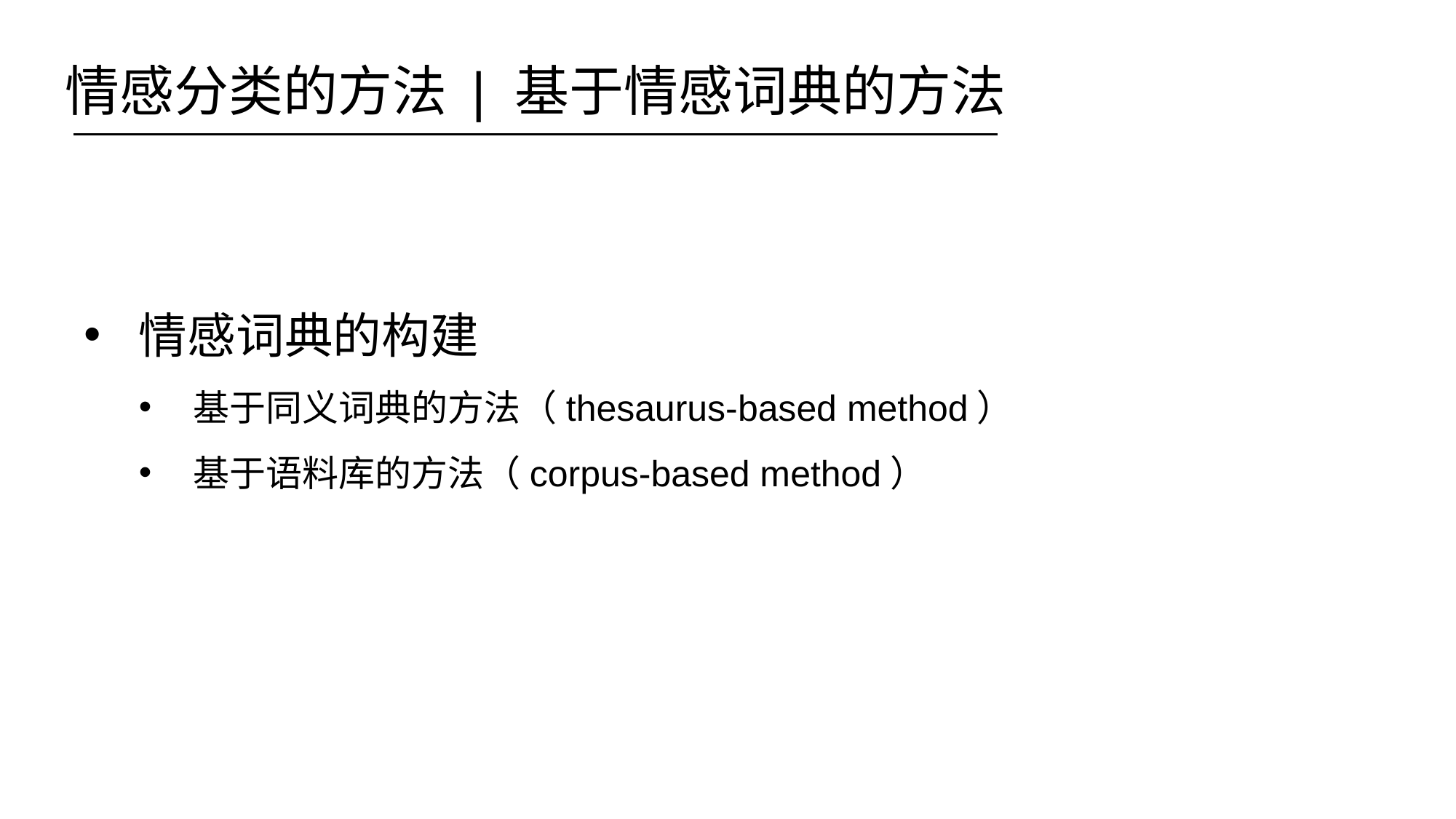

情感分类的方法 | 基于情感词典的方法
情感词典的构建
基于同义词典的方法（thesaurus-based method）
基于语料库的方法（corpus-based method）